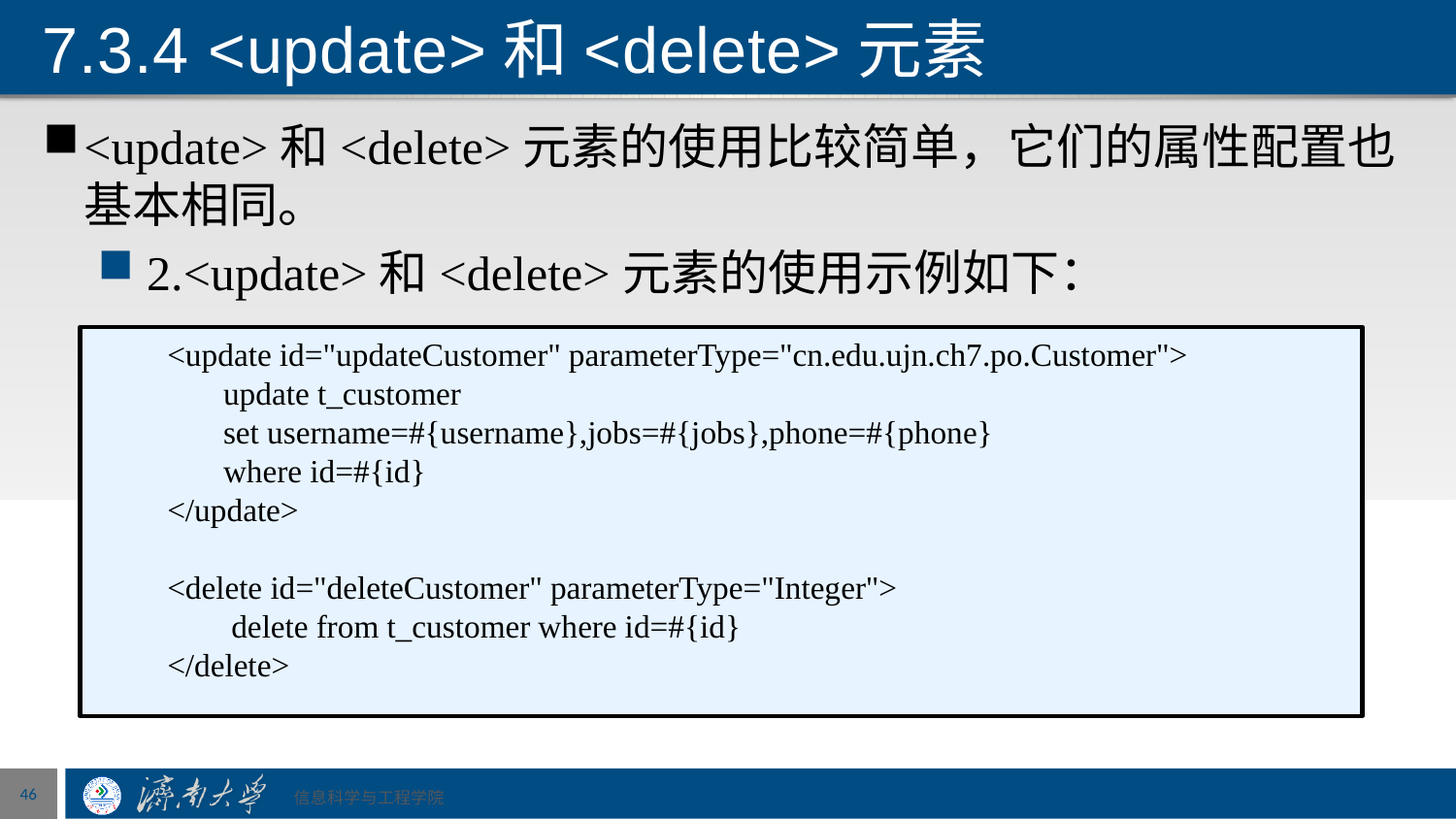

# 7.3.4 <update>和<delete>元素
<update>和<delete>元素的使用比较简单，它们的属性配置也基本相同。
 2.<update>和<delete>元素的使用示例如下：

<update id="updateCustomer" parameterType="cn.edu.ujn.ch7.po.Customer">
       update t_customer
       set username=#{username},jobs=#{jobs},phone=#{phone}
       where id=#{id}
</update>

<delete id="deleteCustomer" parameterType="Integer">
        delete from t_customer where id=#{id}
</delete>